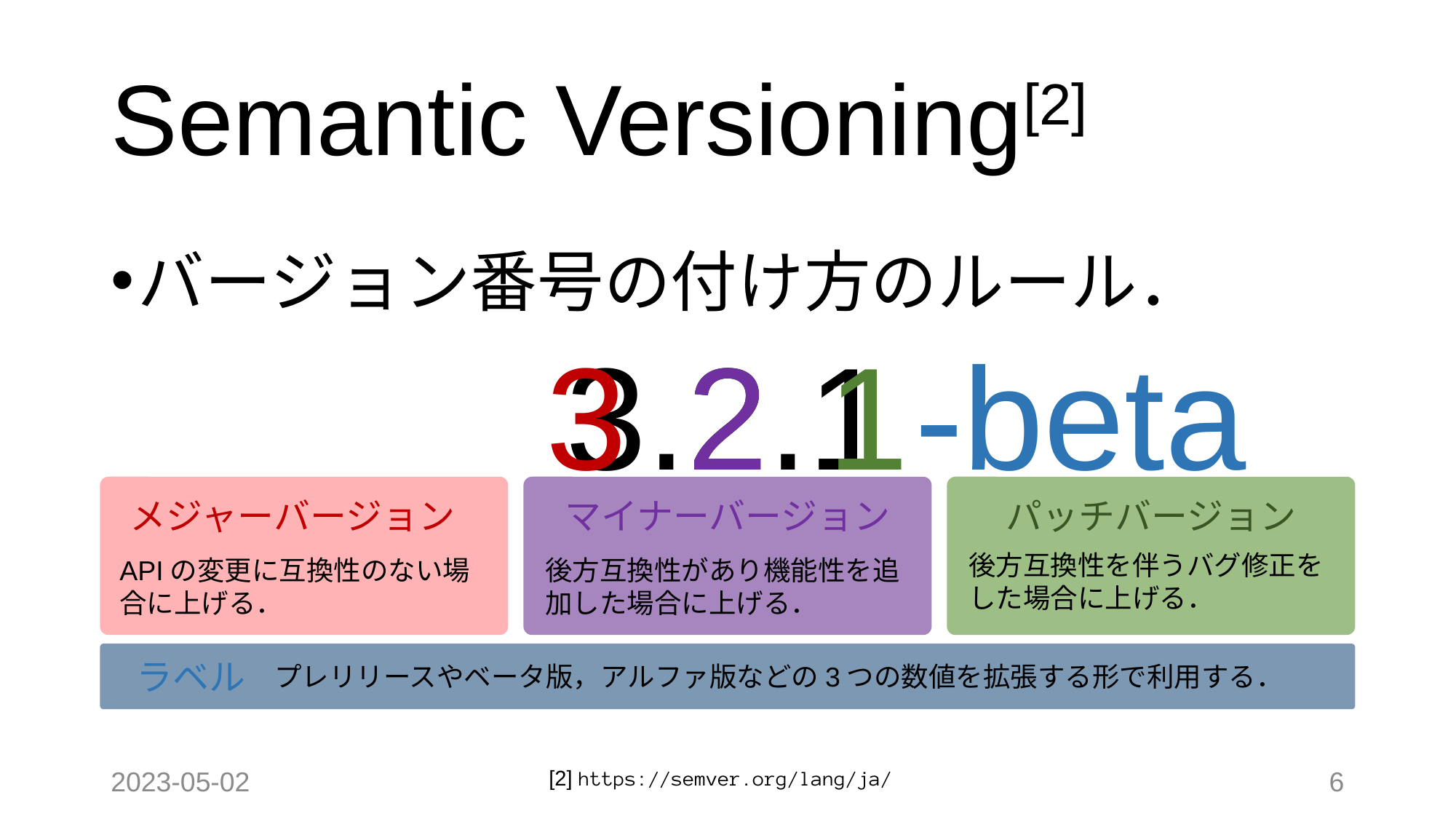

# Semantic Versioning[2]
バージョン番号の付け方のルール．
3.2.1
3
2
1
-beta

メジャーバージョン
APIの変更に互換性のない場合に上げる．

マイナーバージョン
後方互換性があり機能性を追加した場合に上げる．

パッチバージョン
後方互換性を伴うバグ修正をした場合に上げる．

ラベル
プレリリースやベータ版，アルファ版などの3つの数値を拡張する形で利用する．
2023-05-02
[2] https://semver.org/lang/ja/
6